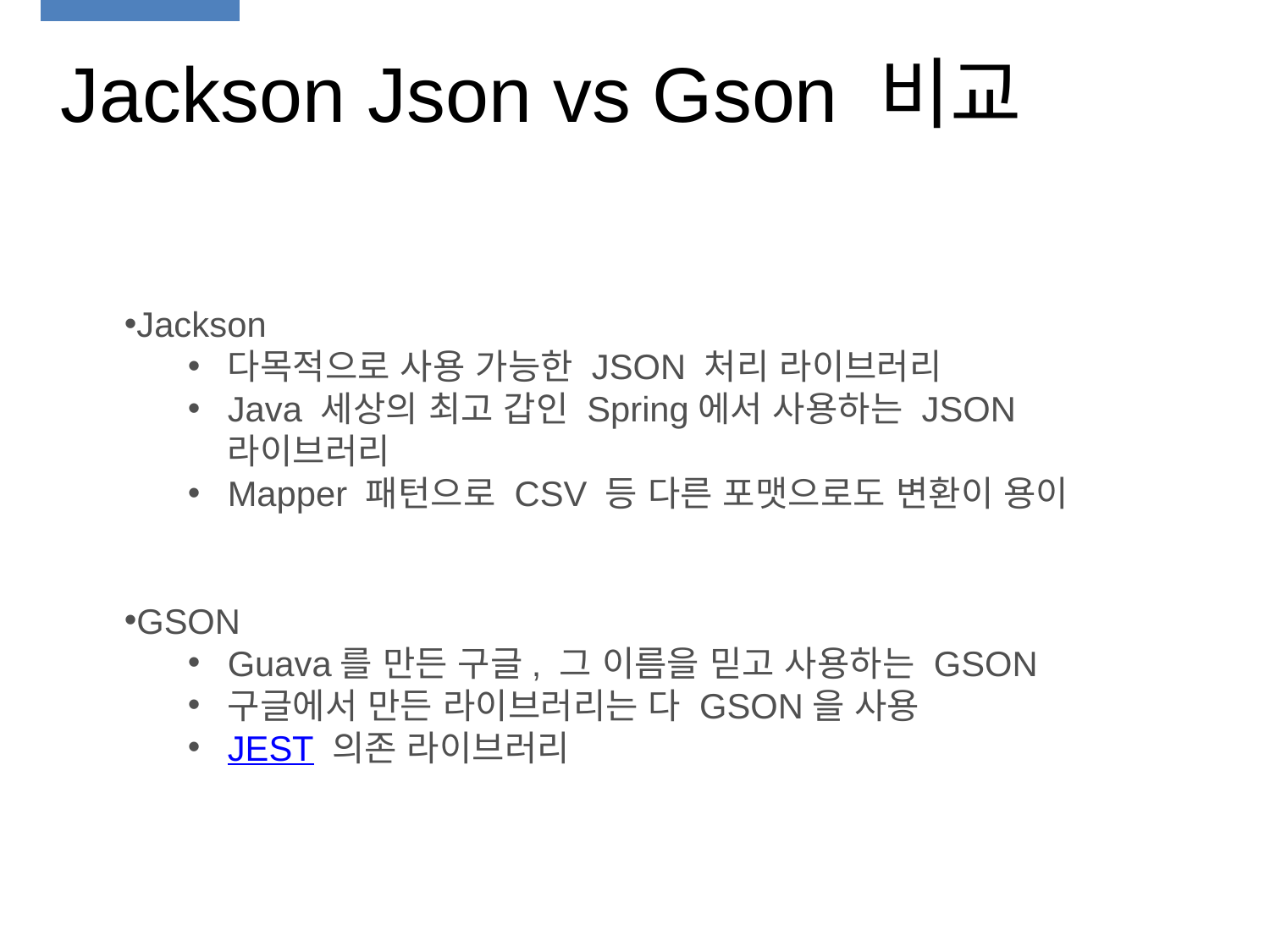

Jackson Json vs Gson 비교
Jackson
다목적으로 사용 가능한 JSON 처리 라이브러리
Java 세상의 최고 갑인 Spring에서 사용하는 JSON 라이브러리
Mapper 패턴으로 CSV 등 다른 포맷으로도 변환이 용이

GSON
Guava를 만든 구글, 그 이름을 믿고 사용하는 GSON
구글에서 만든 라이브러리는 다 GSON을 사용
JEST 의존 라이브러리